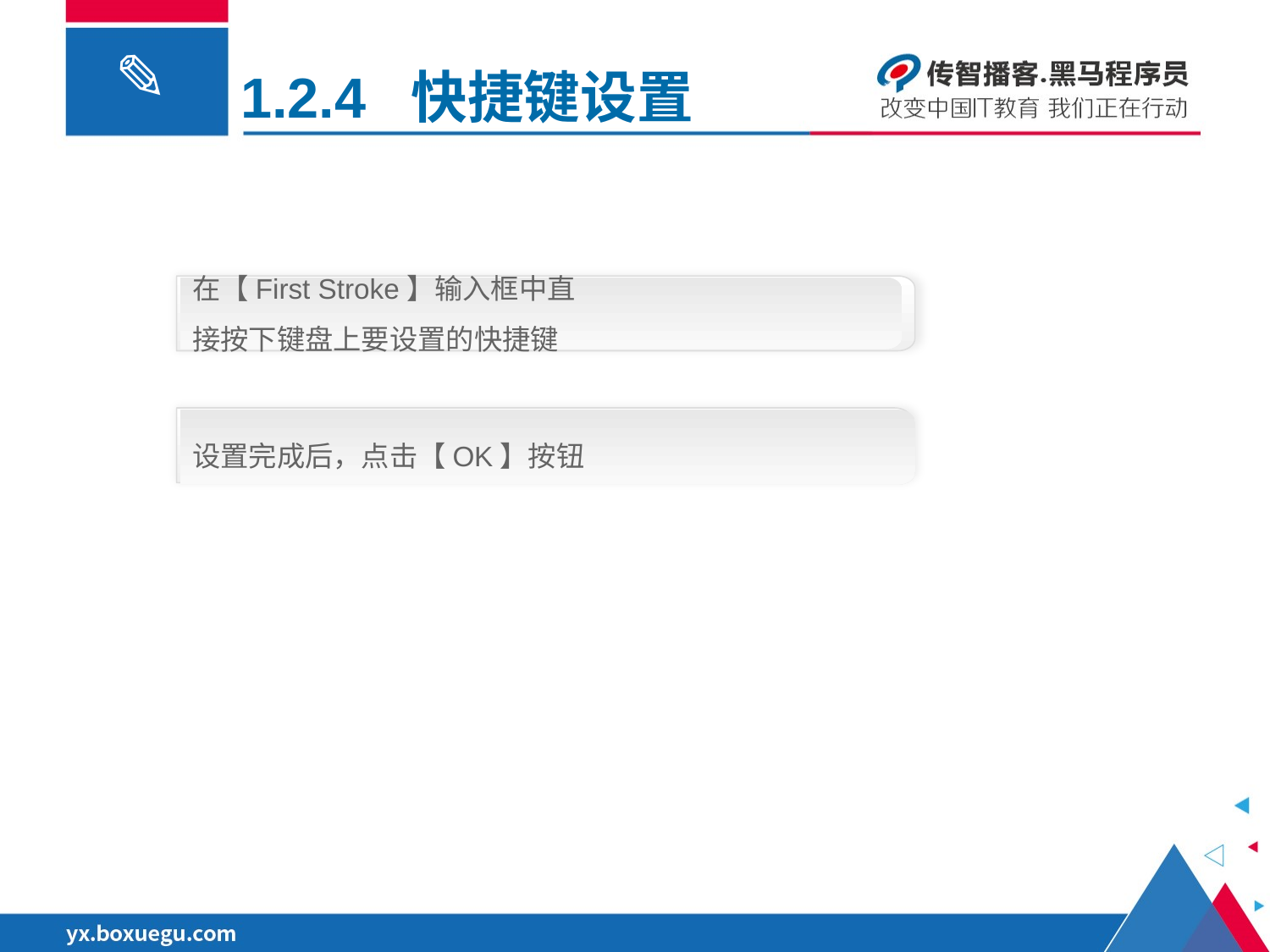

1.2.4  快捷键设置

在【First Stroke】输入框中直
接按下键盘上要设置的快捷键

设置完成后，点击【OK】按钮